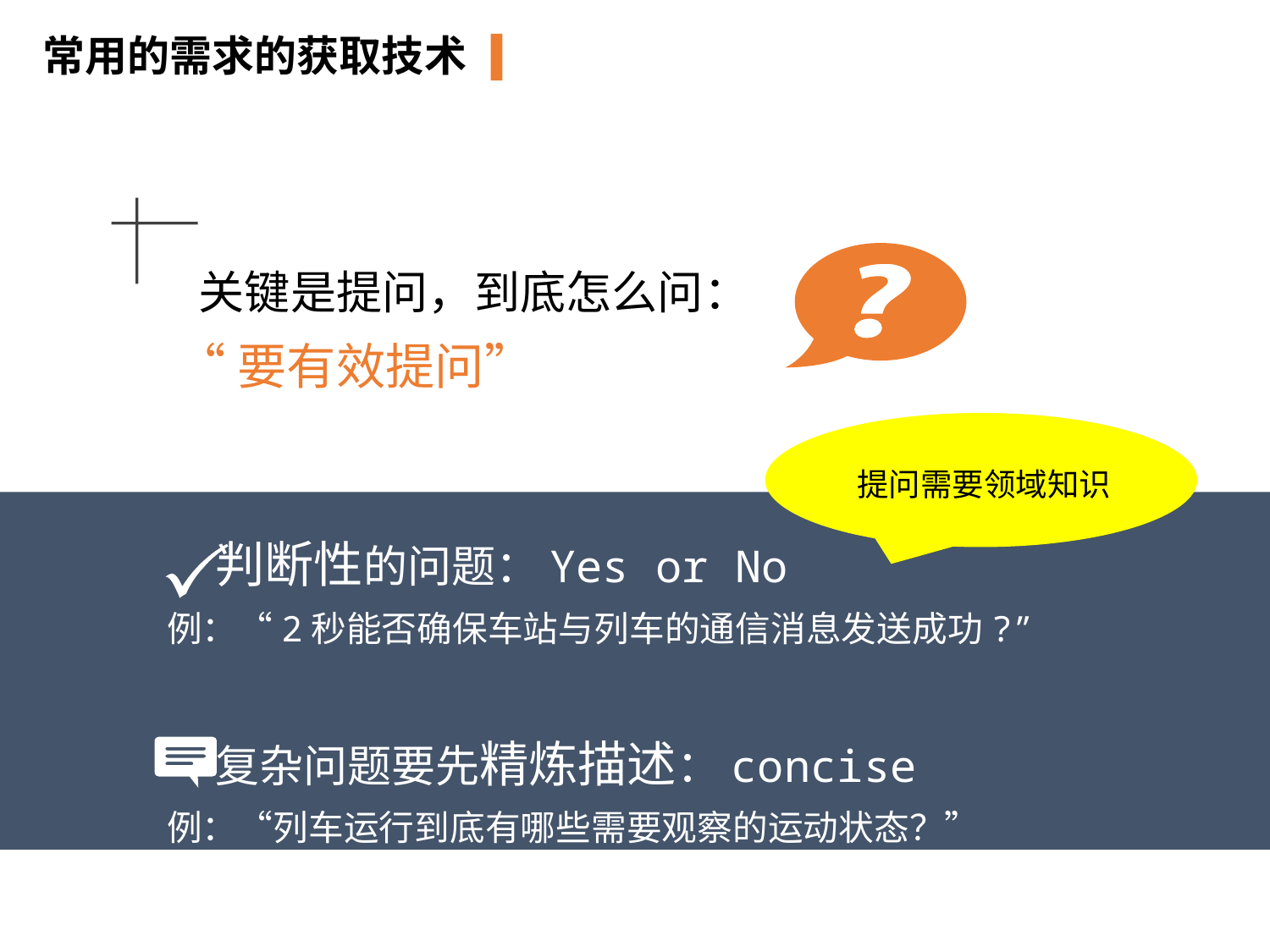

常用的需求的获取技术

关键是提问，到底怎么问：

“要有效提问”

提问需要领域知识

    判断性的问题：Yes or No
例：“2秒能否确保车站与列车的通信消息发送成功?”

    复杂问题要先精炼描述：concise
例：“列车运行到底有哪些需要观察的运动状态？”